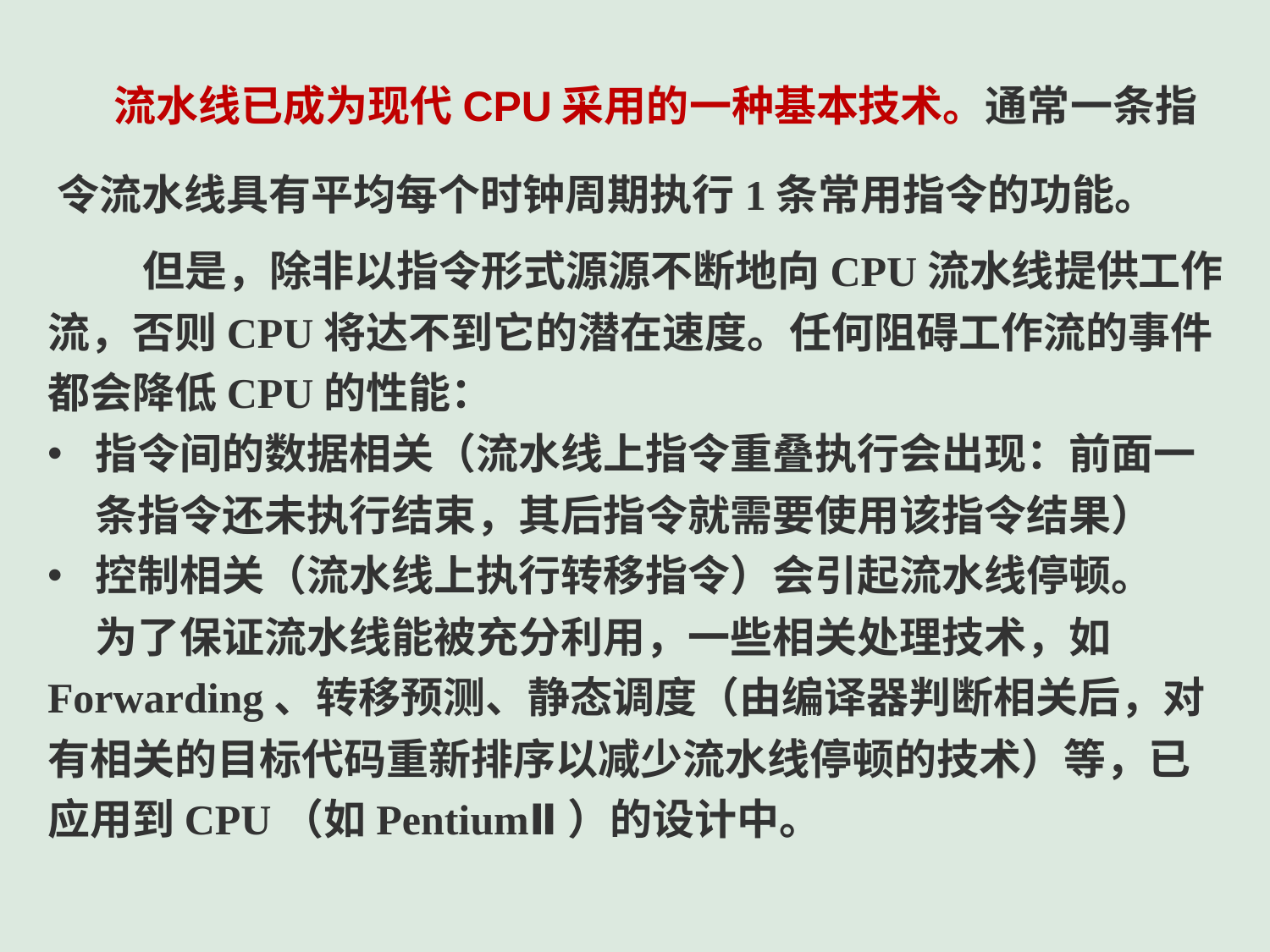

流水线已成为现代CPU采用的一种基本技术。通常一条指令流水线具有平均每个时钟周期执行1条常用指令的功能。
     但是，除非以指令形式源源不断地向CPU流水线提供工作流，否则CPU将达不到它的潜在速度。任何阻碍工作流的事件都会降低CPU的性能：
指令间的数据相关（流水线上指令重叠执行会出现：前面一条指令还未执行结束，其后指令就需要使用该指令结果）
控制相关（流水线上执行转移指令）会引起流水线停顿。
    为了保证流水线能被充分利用，一些相关处理技术，如Forwarding、转移预测、静态调度（由编译器判断相关后，对有相关的目标代码重新排序以减少流水线停顿的技术）等，已应用到CPU（如PentiumⅡ）的设计中。
90